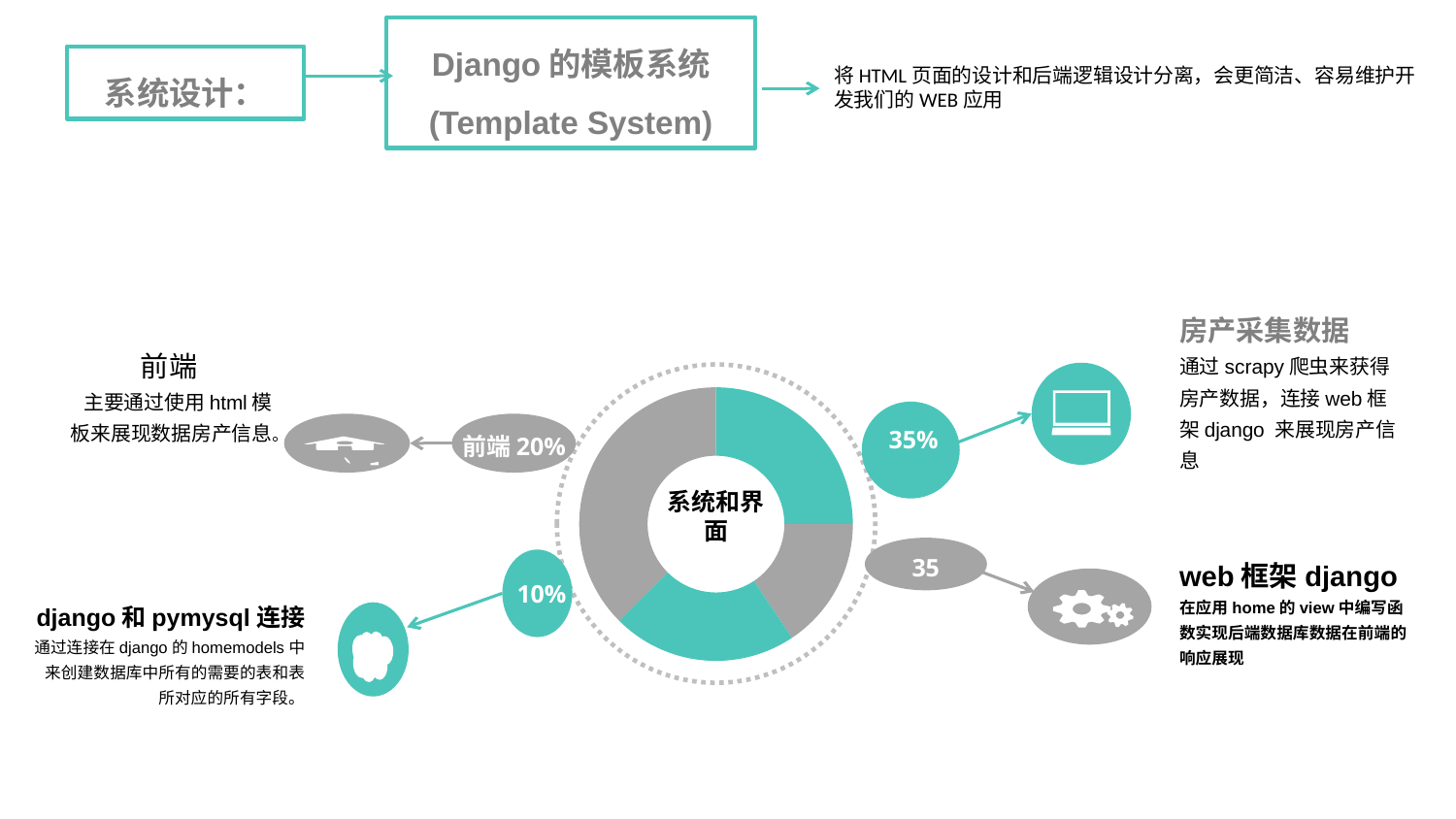

Django的模板系统 (Template System)
系统设计：
将HTML页面的设计和后端逻辑设计分离，会更简洁、容易维护开发我们的WEB应用
房产采集数据
通过scrapy爬虫来获得房产数据，连接web框架django 来展现房产信息
前端
主要通过使用html模板来展现数据房产信息。

35%

### Chart

| Category | Sales |
|---|---|
| 1st Qtr | 8.0 |
| 2nd Qtr | 5.0 |
| 3rd Qtr | 7.0 |
| 4th Qtr | 12.0 |
系统和界面

前端20%

35

web框架django
在应用home的view中编写函数实现后端数据库数据在前端的响应展现

10%

django和pymysql连接
通过连接在django的homemodels中来创建数据库中所有的需要的表和表所对应的所有字段。